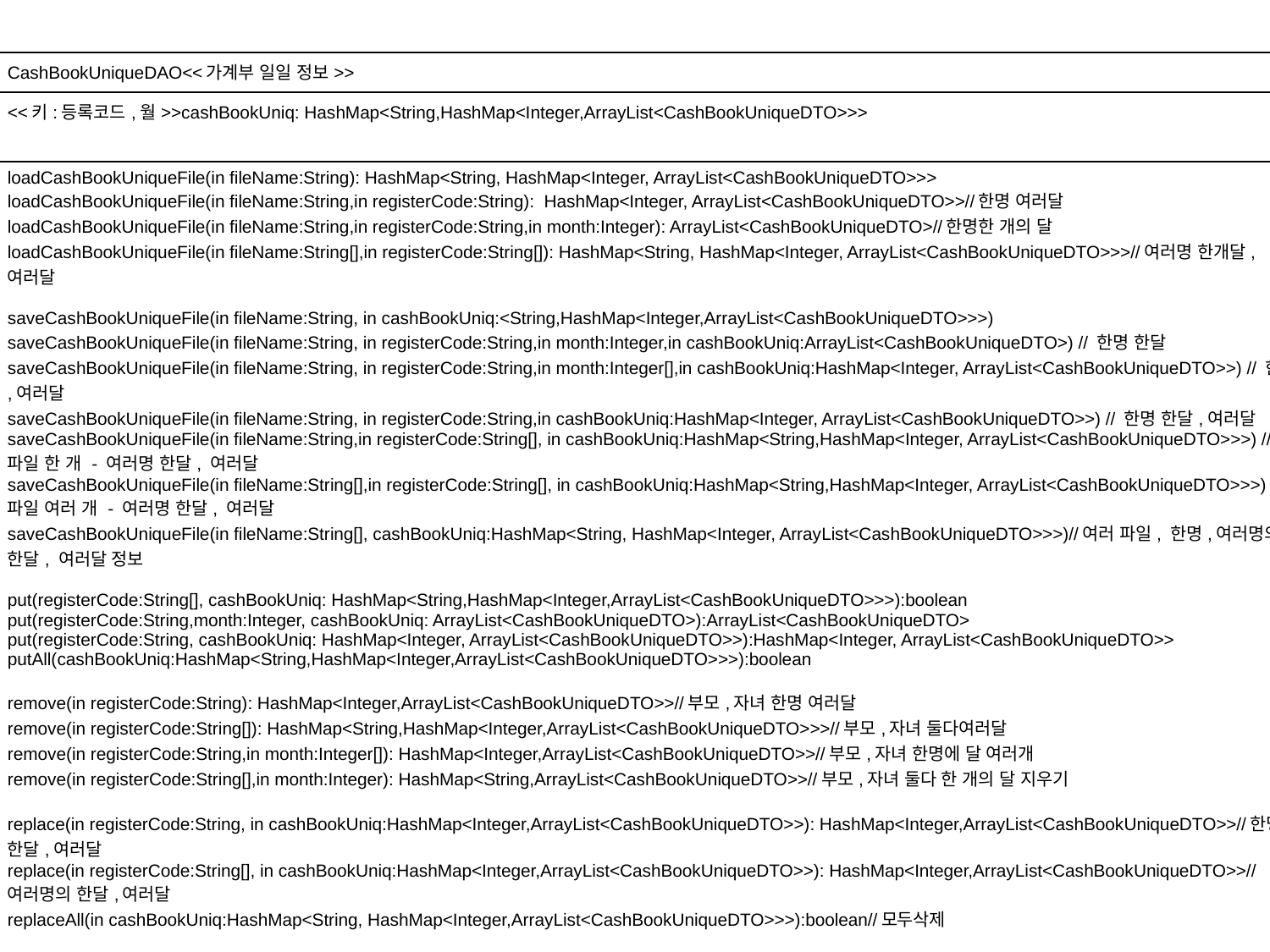

| CashBookUniqueDAO<<가계부 일일 정보>> |
| --- |
| <<키:등록코드,월>>cashBookUniq: HashMap<String,HashMap<Integer,ArrayList<CashBookUniqueDTO>>> |
| loadCashBookUniqueFile(in fileName:String): HashMap<String, HashMap<Integer, ArrayList<CashBookUniqueDTO>>> loadCashBookUniqueFile(in fileName:String,in registerCode:String): HashMap<Integer, ArrayList<CashBookUniqueDTO>>//한명 여러달 loadCashBookUniqueFile(in fileName:String,in registerCode:String,in month:Integer): ArrayList<CashBookUniqueDTO>//한명한 개의 달 loadCashBookUniqueFile(in fileName:String[],in registerCode:String[]): HashMap<String, HashMap<Integer, ArrayList<CashBookUniqueDTO>>>//여러명 한개달,여러달 saveCashBookUniqueFile(in fileName:String, in cashBookUniq:<String,HashMap<Integer,ArrayList<CashBookUniqueDTO>>>) saveCashBookUniqueFile(in fileName:String, in registerCode:String,in month:Integer,in cashBookUniq:ArrayList<CashBookUniqueDTO>) // 한명 한달 saveCashBookUniqueFile(in fileName:String, in registerCode:String,in month:Integer[],in cashBookUniq:HashMap<Integer, ArrayList<CashBookUniqueDTO>>) // 한명 ,여러달 saveCashBookUniqueFile(in fileName:String, in registerCode:String,in cashBookUniq:HashMap<Integer, ArrayList<CashBookUniqueDTO>>) // 한명 한달,여러달 saveCashBookUniqueFile(in fileName:String,in registerCode:String[], in cashBookUniq:HashMap<String,HashMap<Integer, ArrayList<CashBookUniqueDTO>>>) // 파일 한 개 - 여러명 한달, 여러달 saveCashBookUniqueFile(in fileName:String[],in registerCode:String[], in cashBookUniq:HashMap<String,HashMap<Integer, ArrayList<CashBookUniqueDTO>>>) // 파일 여러 개 - 여러명 한달, 여러달 saveCashBookUniqueFile(in fileName:String[], cashBookUniq:HashMap<String, HashMap<Integer, ArrayList<CashBookUniqueDTO>>>)//여러 파일, 한명,여러명의 한달, 여러달 정보 put(registerCode:String[], cashBookUniq: HashMap<String,HashMap<Integer,ArrayList<CashBookUniqueDTO>>>):boolean put(registerCode:String,month:Integer, cashBookUniq: ArrayList<CashBookUniqueDTO>):ArrayList<CashBookUniqueDTO> put(registerCode:String, cashBookUniq: HashMap<Integer, ArrayList<CashBookUniqueDTO>>):HashMap<Integer, ArrayList<CashBookUniqueDTO>> putAll(cashBookUniq:HashMap<String,HashMap<Integer,ArrayList<CashBookUniqueDTO>>>):boolean remove(in registerCode:String): HashMap<Integer,ArrayList<CashBookUniqueDTO>>//부모,자녀 한명 여러달 remove(in registerCode:String[]): HashMap<String,HashMap<Integer,ArrayList<CashBookUniqueDTO>>>//부모,자녀 둘다여러달 remove(in registerCode:String,in month:Integer[]): HashMap<Integer,ArrayList<CashBookUniqueDTO>>//부모,자녀 한명에 달 여러개 remove(in registerCode:String[],in month:Integer): HashMap<String,ArrayList<CashBookUniqueDTO>>//부모,자녀 둘다 한 개의 달 지우기 replace(in registerCode:String, in cashBookUniq:HashMap<Integer,ArrayList<CashBookUniqueDTO>>): HashMap<Integer,ArrayList<CashBookUniqueDTO>>//한명의 한달,여러달 replace(in registerCode:String[], in cashBookUniq:HashMap<Integer,ArrayList<CashBookUniqueDTO>>): HashMap<Integer,ArrayList<CashBookUniqueDTO>>//여러명의 한달,여러달 replaceAll(in cashBookUniq:HashMap<String, HashMap<Integer,ArrayList<CashBookUniqueDTO>>>):boolean//모두삭제 get(in registerCode:String): HashMap<Integer, ArrayList<CashBookUniqueDTO>> // 한명의 여러 달 get(in registerCode:String,in month:Integer): ArrayList<CashBookUniqueDTO> // 한명의 한달 get(in registerCode:String[],in month:Integer): HashMap<String, ArrayList<CashBookUniqueDTO>> //여러명의 한달 get(in registerCode:String[],in month:Integer[]): HashMap<String, HashMap<Integer, ArrayList<CashBookUniqueDTO>>>//여러명의 여러달 |